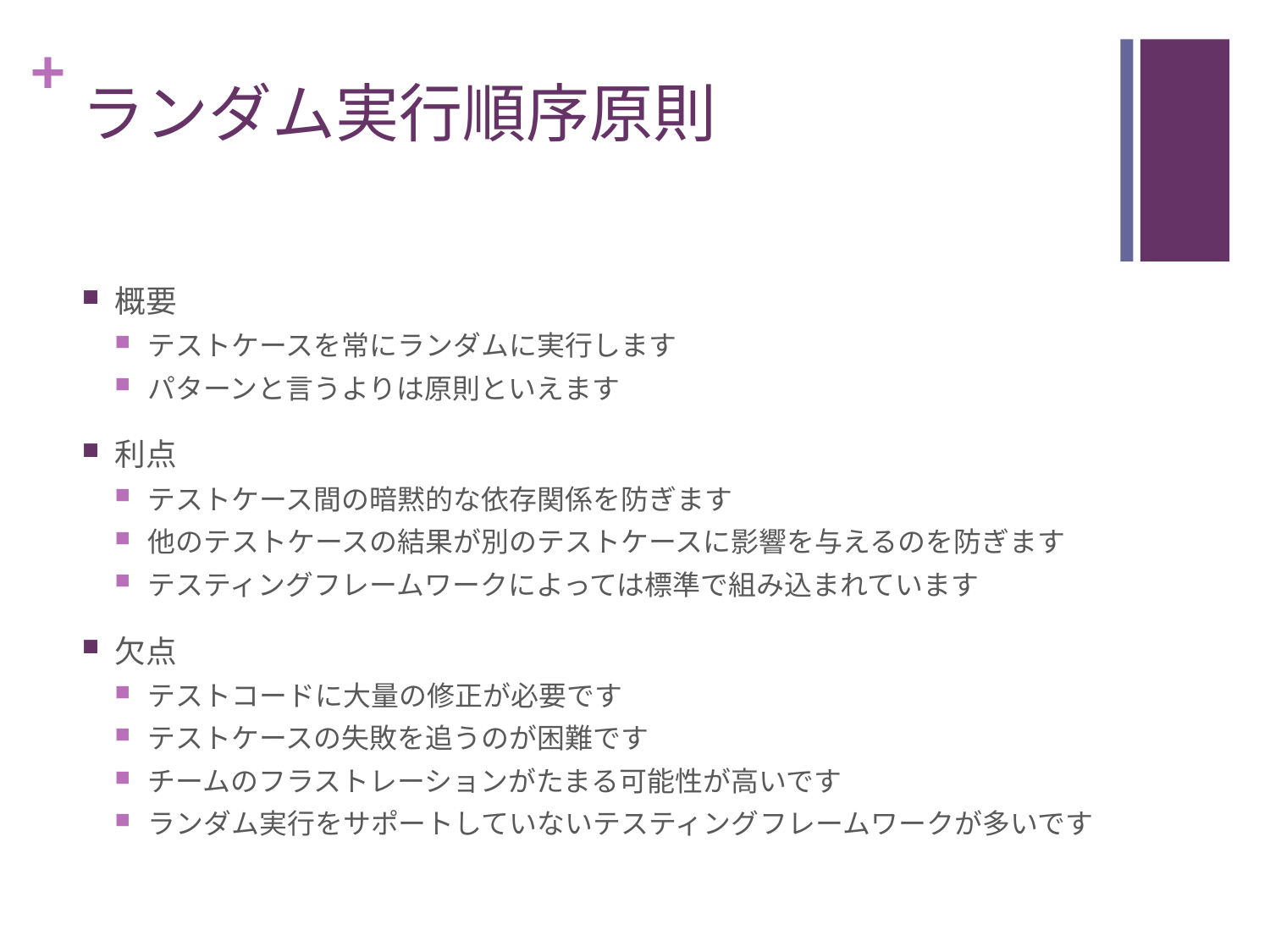

# ランダム実行順序原則
概要
テストケースを常にランダムに実行します
パターンと言うよりは原則といえます
利点
テストケース間の暗黙的な依存関係を防ぎます
他のテストケースの結果が別のテストケースに影響を与えるのを防ぎます
テスティングフレームワークによっては標準で組み込まれています
欠点
テストコードに大量の修正が必要です
テストケースの失敗を追うのが困難です
チームのフラストレーションがたまる可能性が高いです
ランダム実行をサポートしていないテスティングフレームワークが多いです